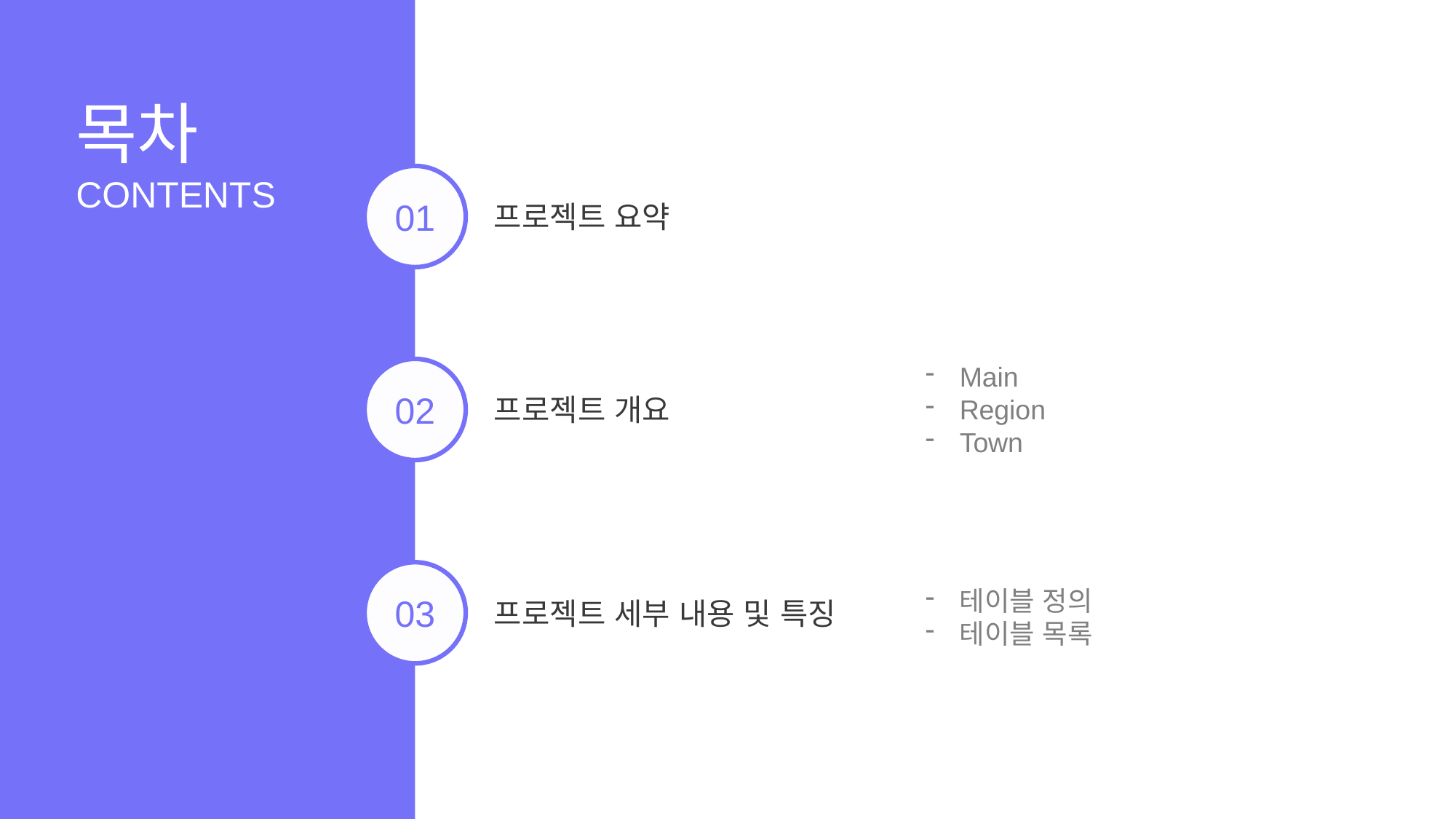

목차
CONTENTS
01
프로젝트 요약
Main
Region
Town
02
프로젝트 개요
03
테이블 정의
테이블 목록
프로젝트 세부 내용 및 특징